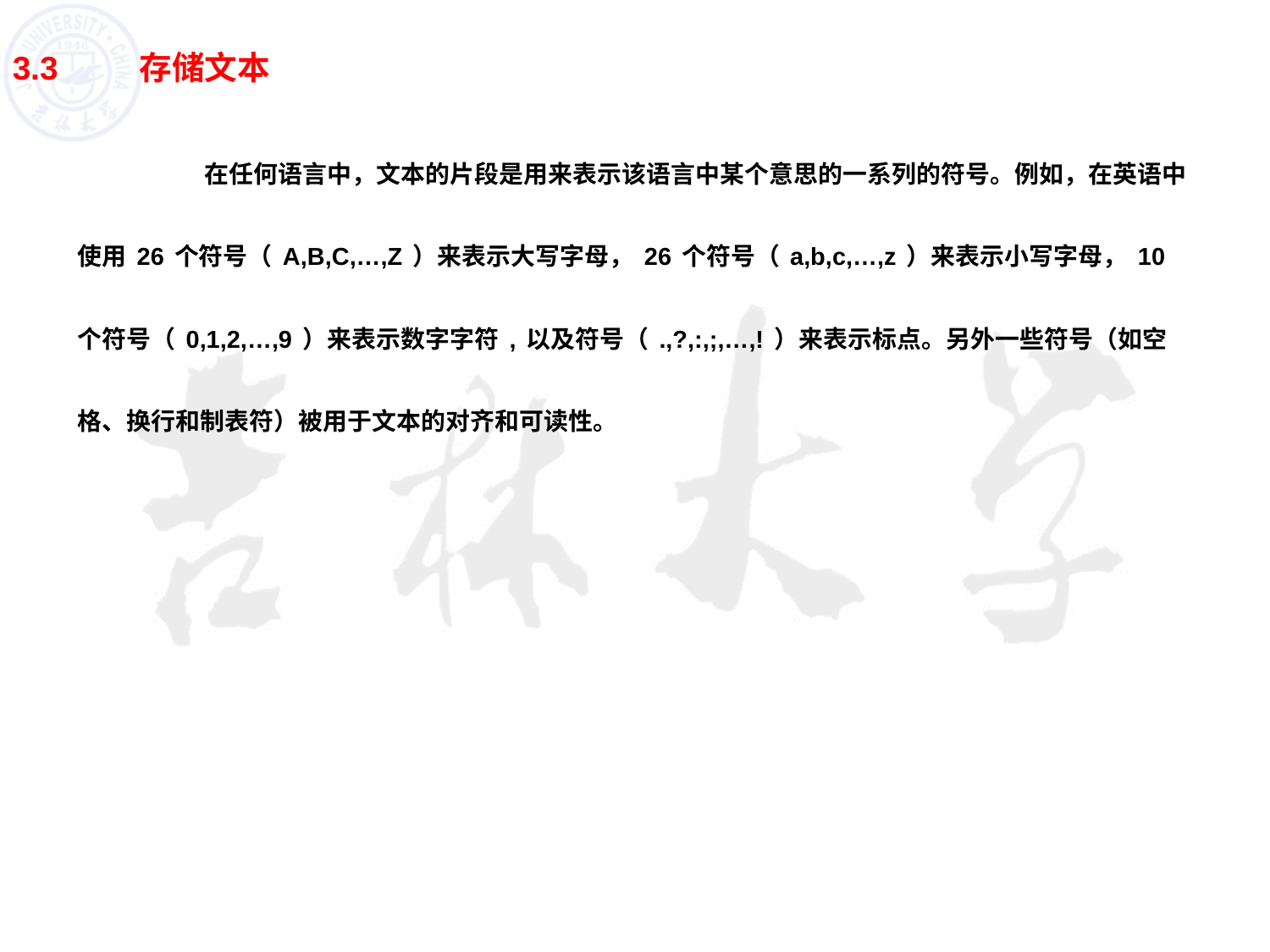

3.3	存储文本
	在任何语言中，文本的片段是用来表示该语言中某个意思的一系列的符号。例如，在英语中使用26个符号（A,B,C,…,Z）来表示大写字母，26个符号（a,b,c,…,z）来表示小写字母，10个符号（0,1,2,…,9）来表示数字字符,以及符号（.,?,:,;,…,!）来表示标点。另外一些符号（如空格、换行和制表符）被用于文本的对齐和可读性。